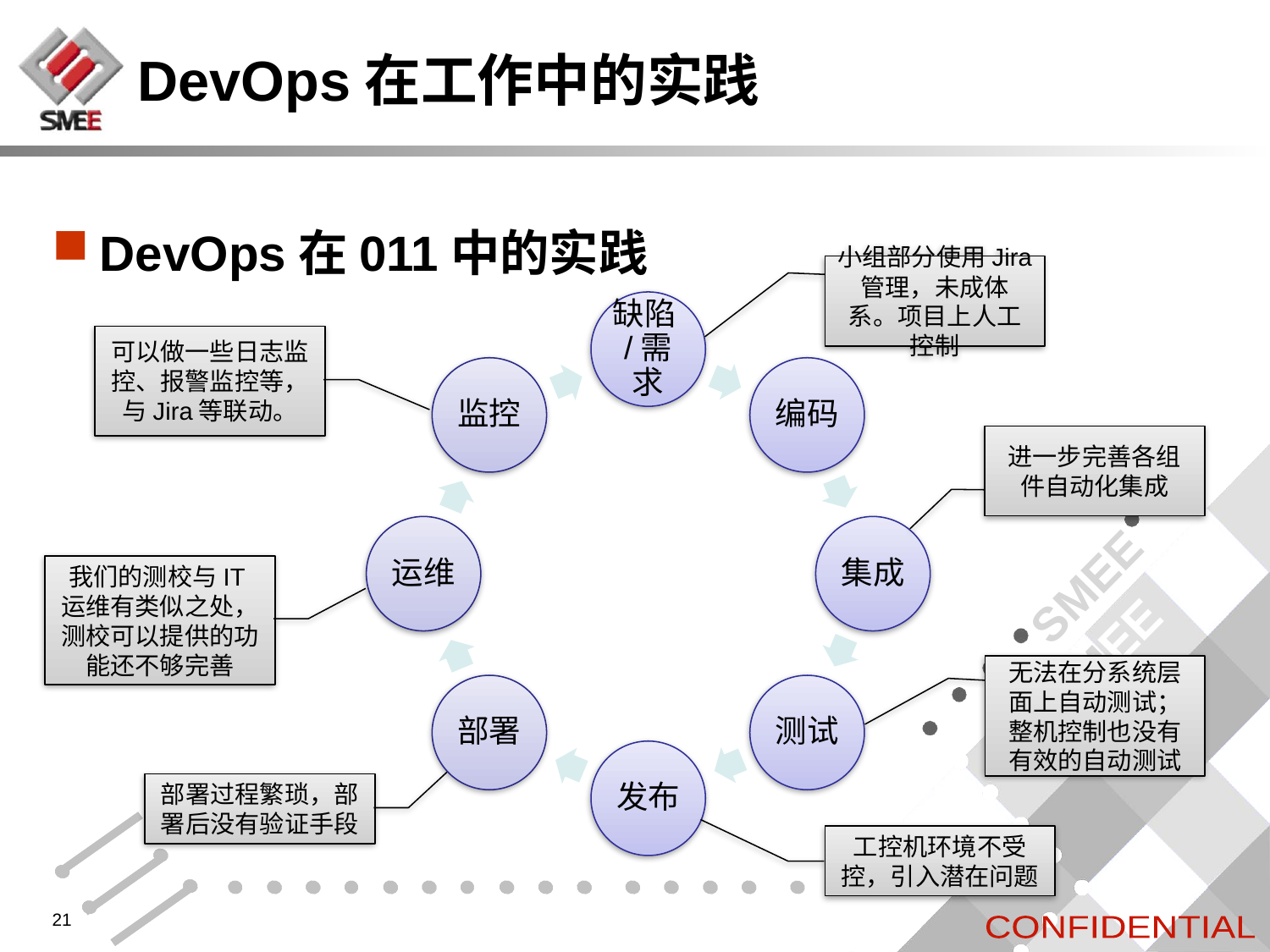

# DevOps在工作中的实践
DevOps在011中的实践

小组部分使用Jira管理，未成体系。项目上人工控制
缺陷/需求

编码

集成

测试

发布

部署

运维

监控

可以做一些日志监控、报警监控等，与Jira等联动。
进一步完善各组件自动化集成
我们的测校与IT运维有类似之处，测校可以提供的功能还不够完善
无法在分系统层面上自动测试；整机控制也没有有效的自动测试
部署过程繁琐，部署后没有验证手段
工控机环境不受控，引入潜在问题
21